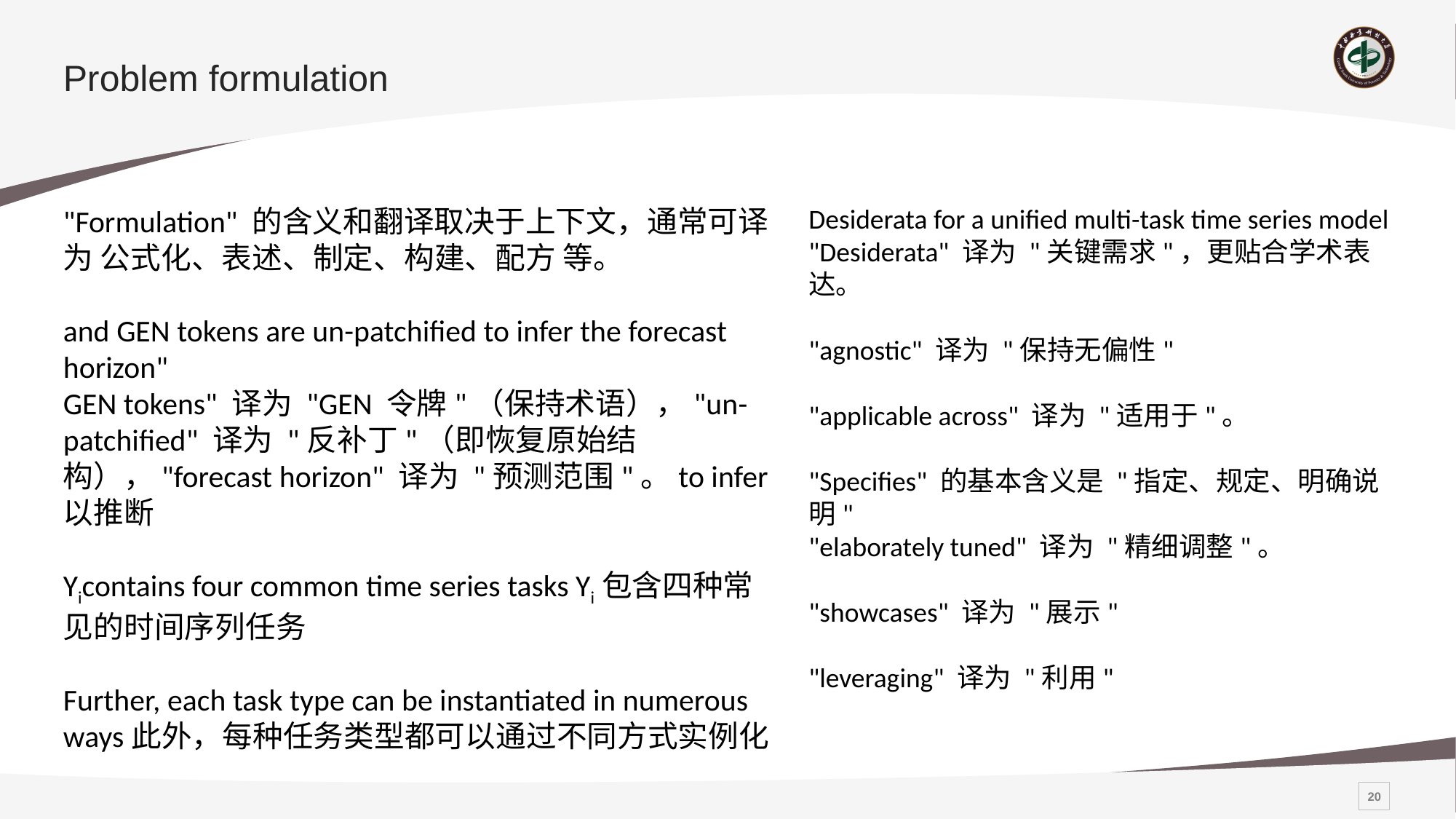

# Problem formulation
Desiderata for a unified multi-task time series model
"Desiderata" 译为 "关键需求"，更贴合学术表达。

"agnostic" 译为 "保持无偏性"

"applicable across" 译为 "适用于"。

"Specifies" 的基本含义是 "指定、规定、明确说明"
"elaborately tuned" 译为 "精细调整"。

"showcases" 译为 "展示"

"leveraging" 译为 "利用"
"Formulation" 的含义和翻译取决于上下文，通常可译为 公式化、表述、制定、构建、配方 等。

and GEN tokens are un-patchified to infer the forecast horizon"
GEN tokens" 译为 "GEN 令牌"（保持术语），"un-patchified" 译为 "反补丁"（即恢复原始结构），"forecast horizon" 译为 "预测范围"。to infer 以推断

Yicontains four common time series tasks Yi包含四种常见的时间序列任务

Further, each task type can be instantiated in numerous ways此外，每种任务类型都可以通过不同方式实例化